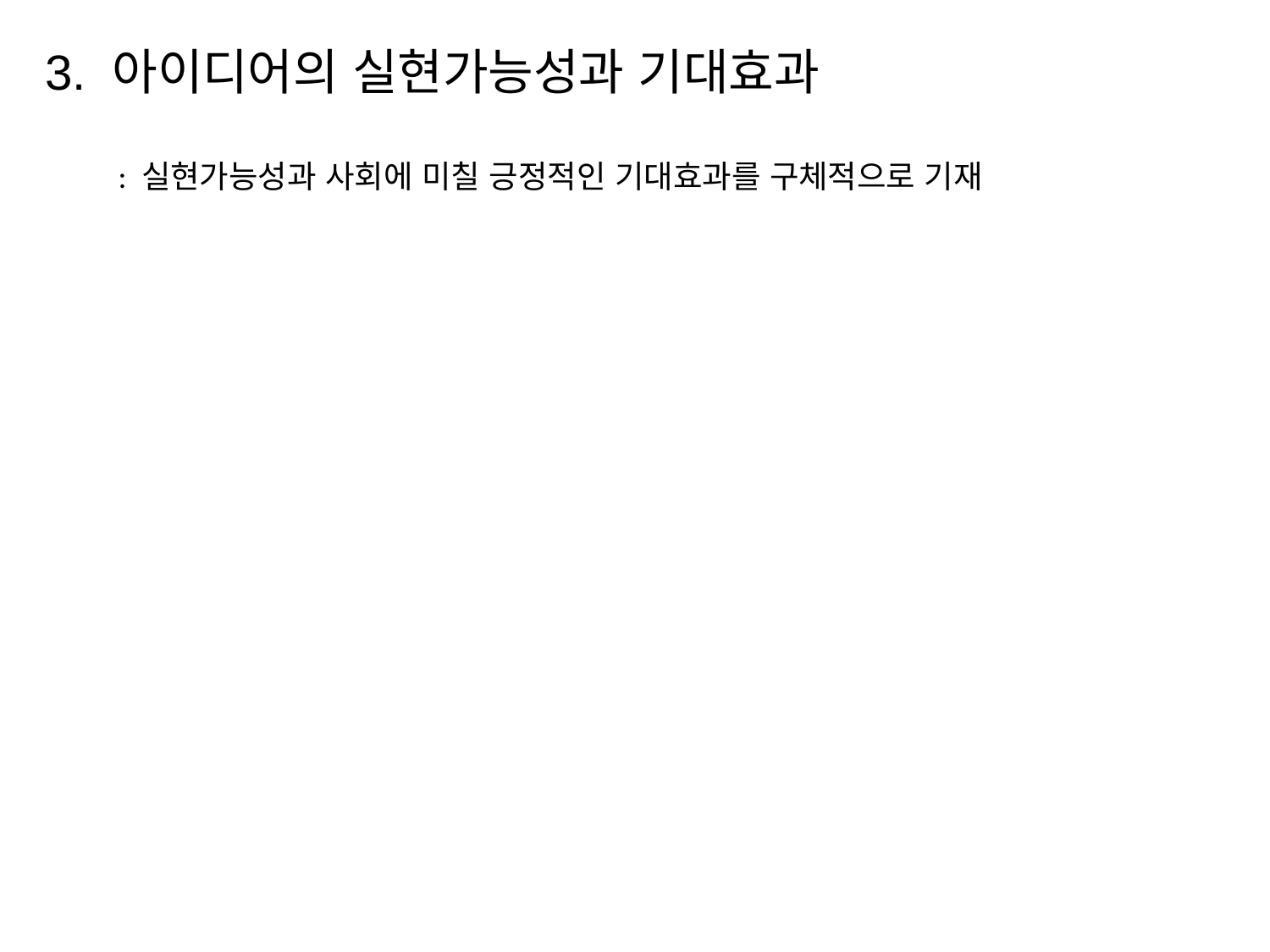

# 3. 아이디어의 실현가능성과 기대효과
: 실현가능성과 사회에 미칠 긍정적인 기대효과를 구체적으로 기재